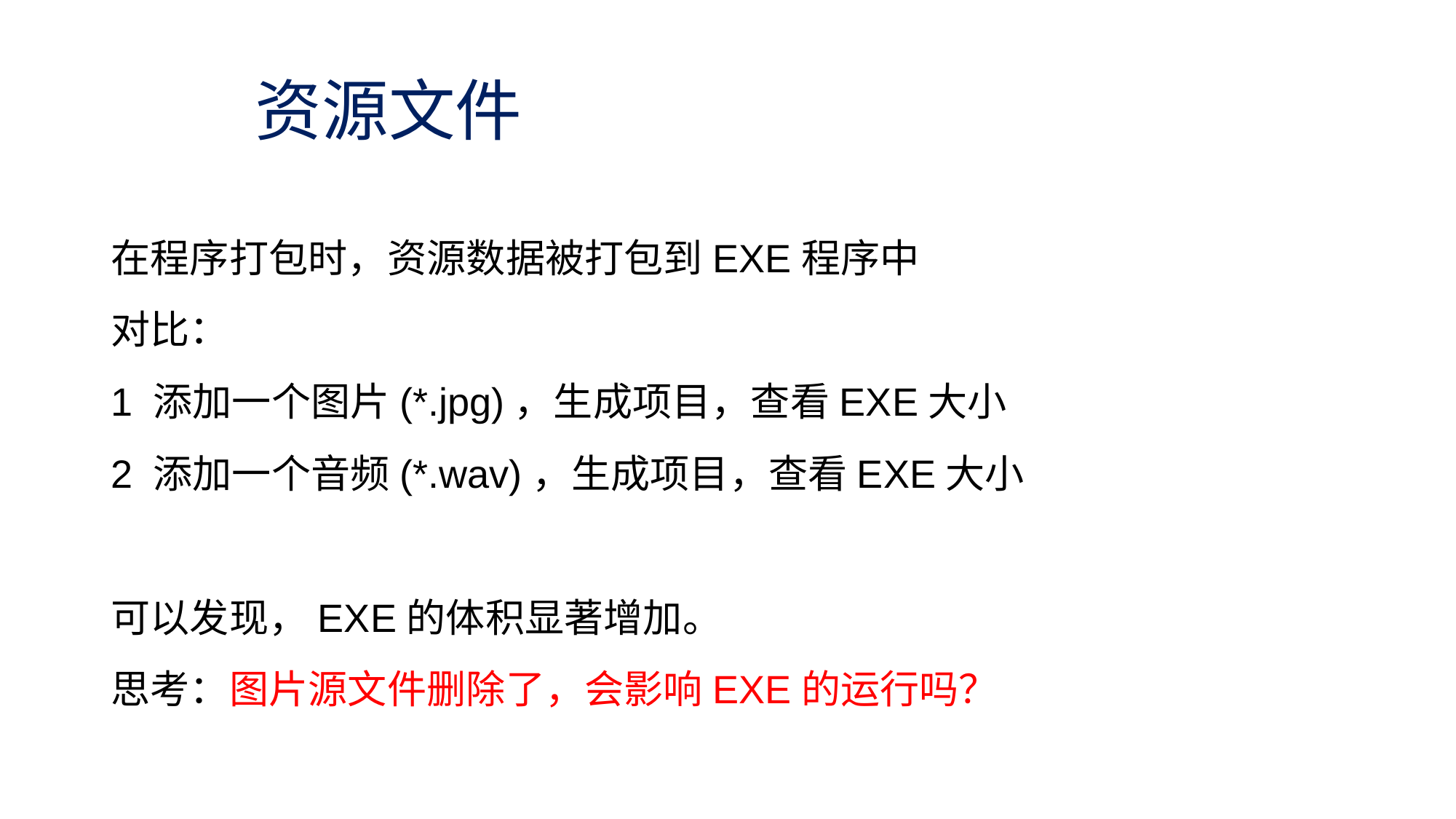

# 资源文件
在程序打包时，资源数据被打包到EXE程序中
对比：
1 添加一个图片(*.jpg)，生成项目，查看EXE大小
2 添加一个音频(*.wav)，生成项目，查看EXE大小

可以发现，EXE的体积显著增加。
思考：图片源文件删除了，会影响EXE的运行吗？